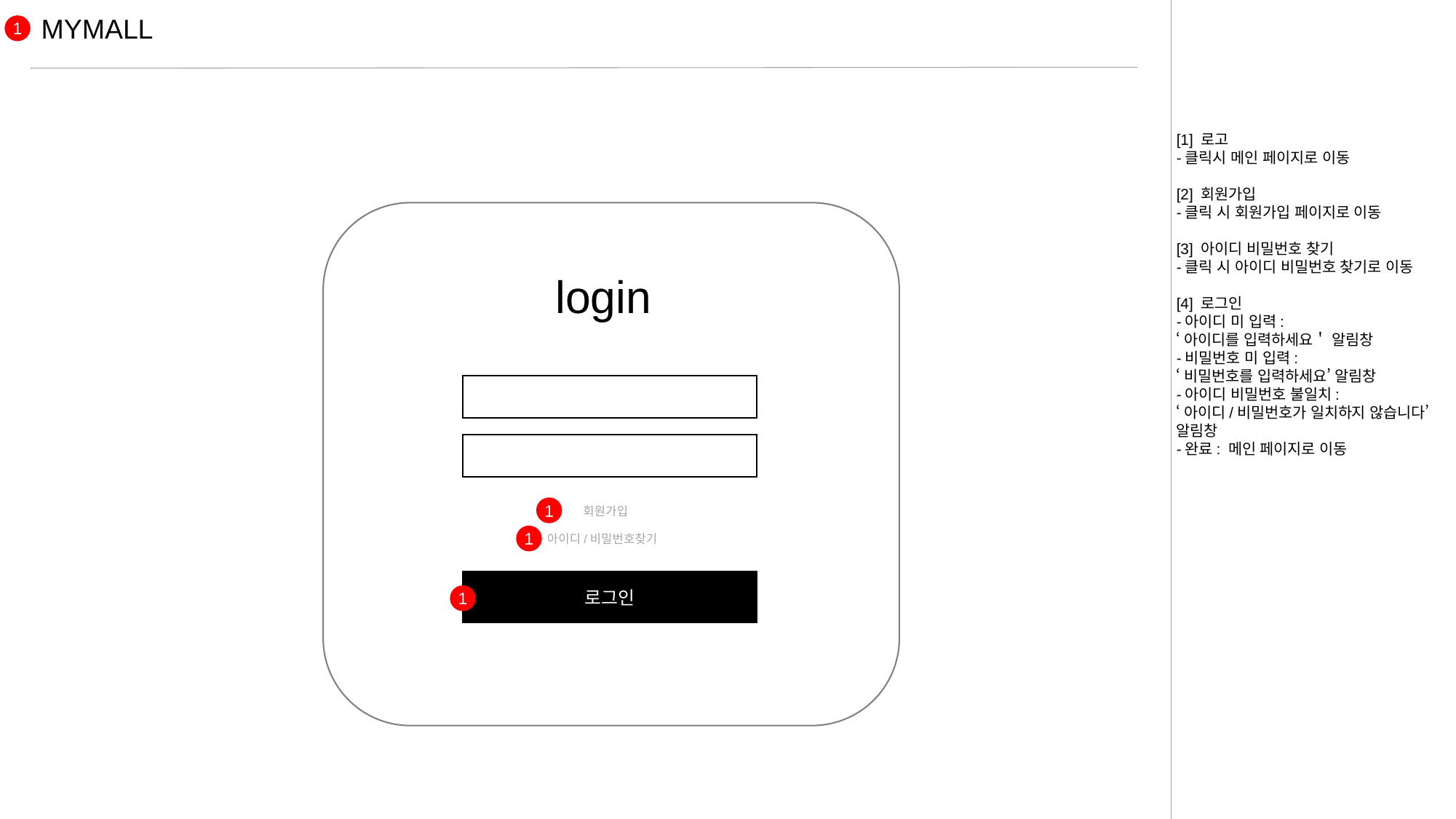

MYMALL
1
[1] 로고
-클릭시 메인 페이지로 이동

[2] 회원가입
-클릭 시 회원가입 페이지로 이동

[3] 아이디 비밀번호 찾기
-클릭 시 아이디 비밀번호 찾기로 이동

[4] 로그인
-아이디 미 입력:
‘아이디를 입력하세요＇ 알림창
-비밀번호 미 입력:
‘비밀번호를 입력하세요’ 알림창
-아이디 비밀번호 불일치:
‘아이디/비밀번호가 일치하지 않습니다’ 알림창
-완료: 메인 페이지로 이동

login

1
회원가입
1
아이디/비밀번호찾기
로그인
1